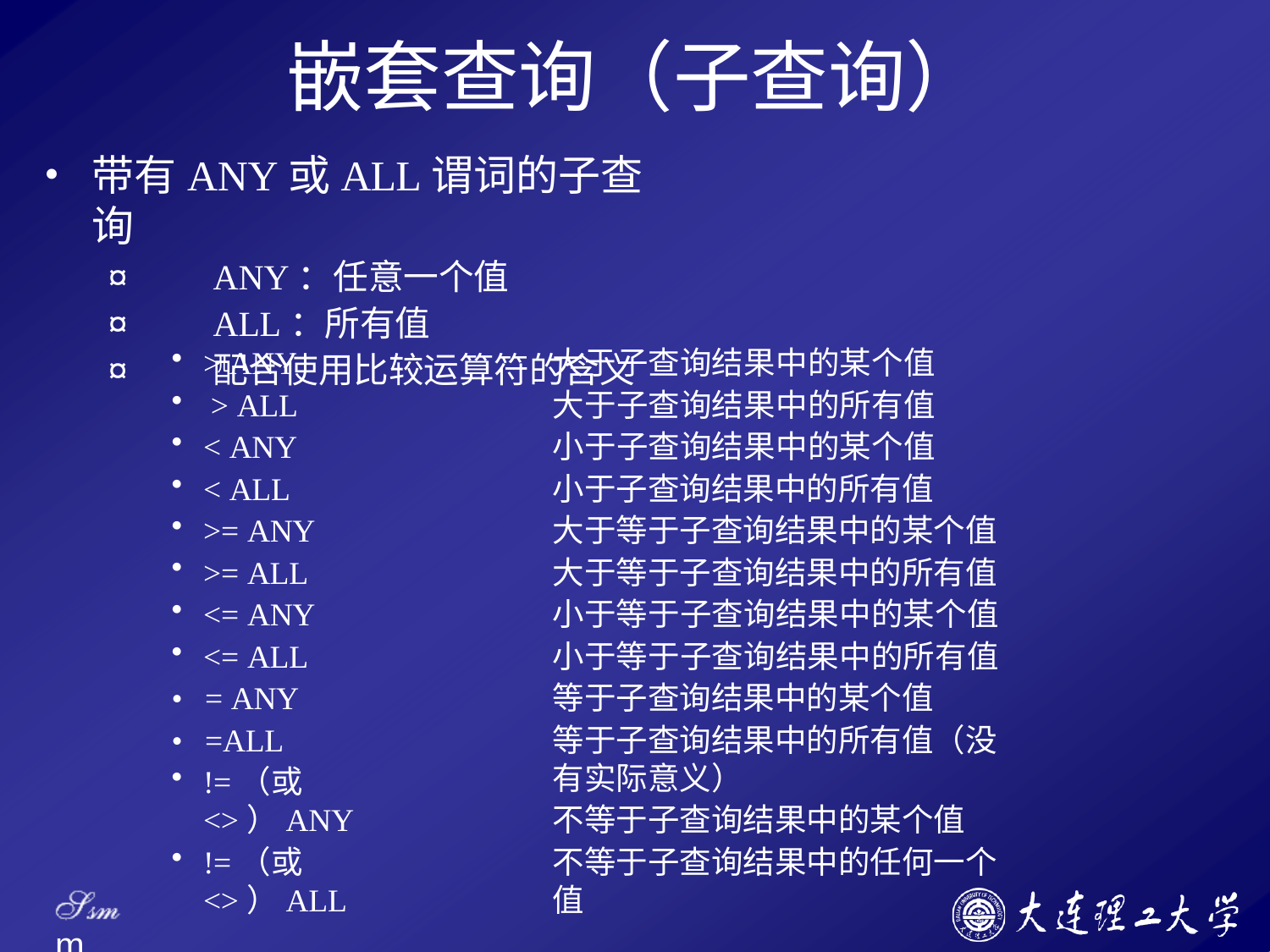

# 嵌套查询（子查询）
带有ANY或ALL谓词的子查询
¤	ANY：任意一个值
¤	ALL：所有值
¤	配合使用比较运算符的含义
> ANY
> ALL
< ANY
< ALL
>= ANY
>= ALL
<= ANY
<= ALL
•	= ANY
•	=ALL
!=（或<>）ANY
!=（或<>）ALL
大于子查询结果中的某个值 大于子查询结果中的所有值 小于子查询结果中的某个值 小于子查询结果中的所有值
大于等于子查询结果中的某个值 大于等于子查询结果中的所有值
小于等于子查询结果中的某个值 小于等于子查询结果中的所有值 等于子查询结果中的某个值
等于子查询结果中的所有值（没有实际意义）
不等于子查询结果中的某个值
不等于子查询结果中的任何一个值

Ssm